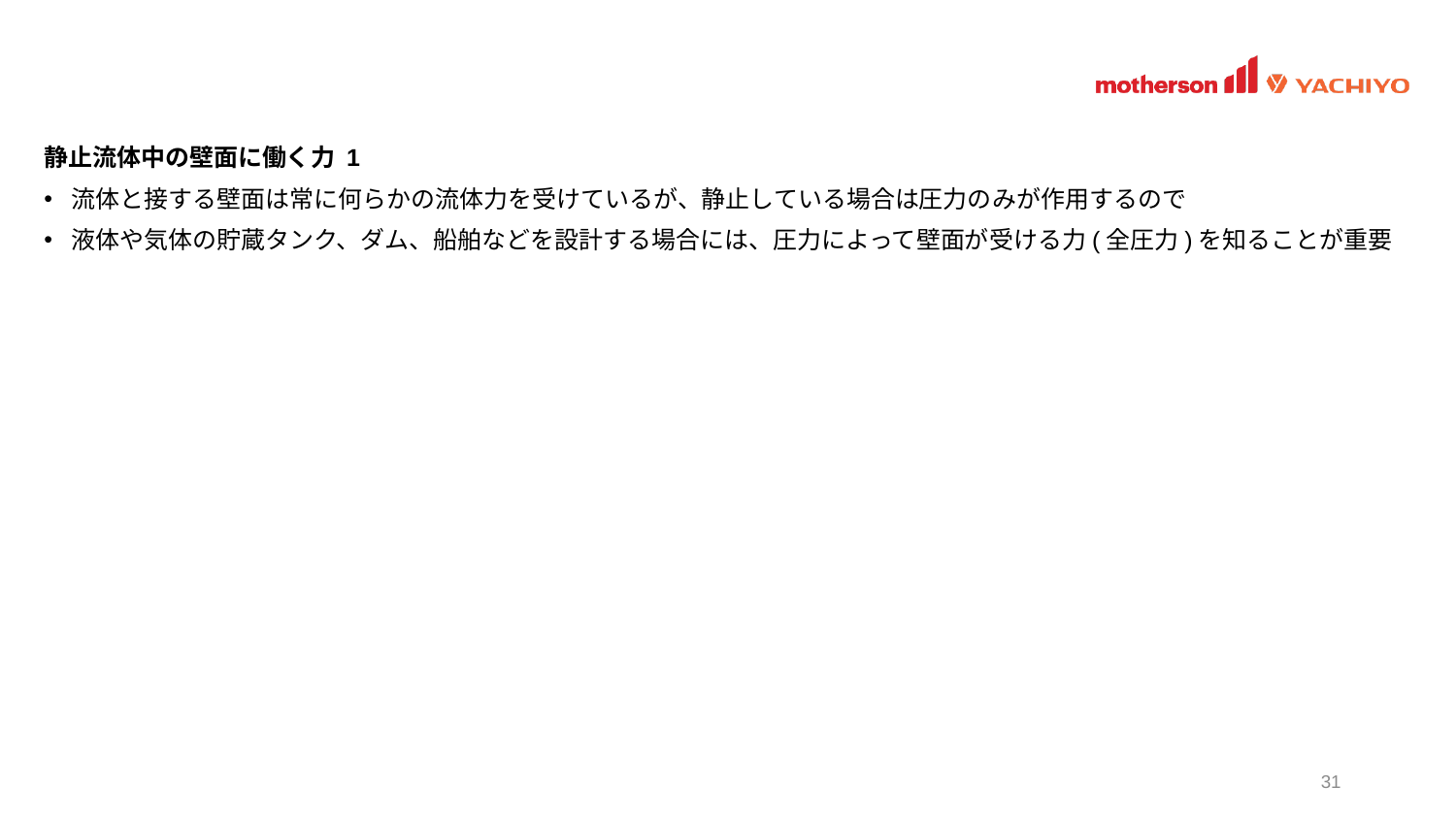

静止流体中の壁面に働く力 1
流体と接する壁面は常に何らかの流体力を受けているが、静止している場合は圧力のみが作用するので
液体や気体の貯蔵タンク、ダム、船舶などを設計する場合には、圧力によって壁面が受ける力(全圧力)を知ることが重要
31